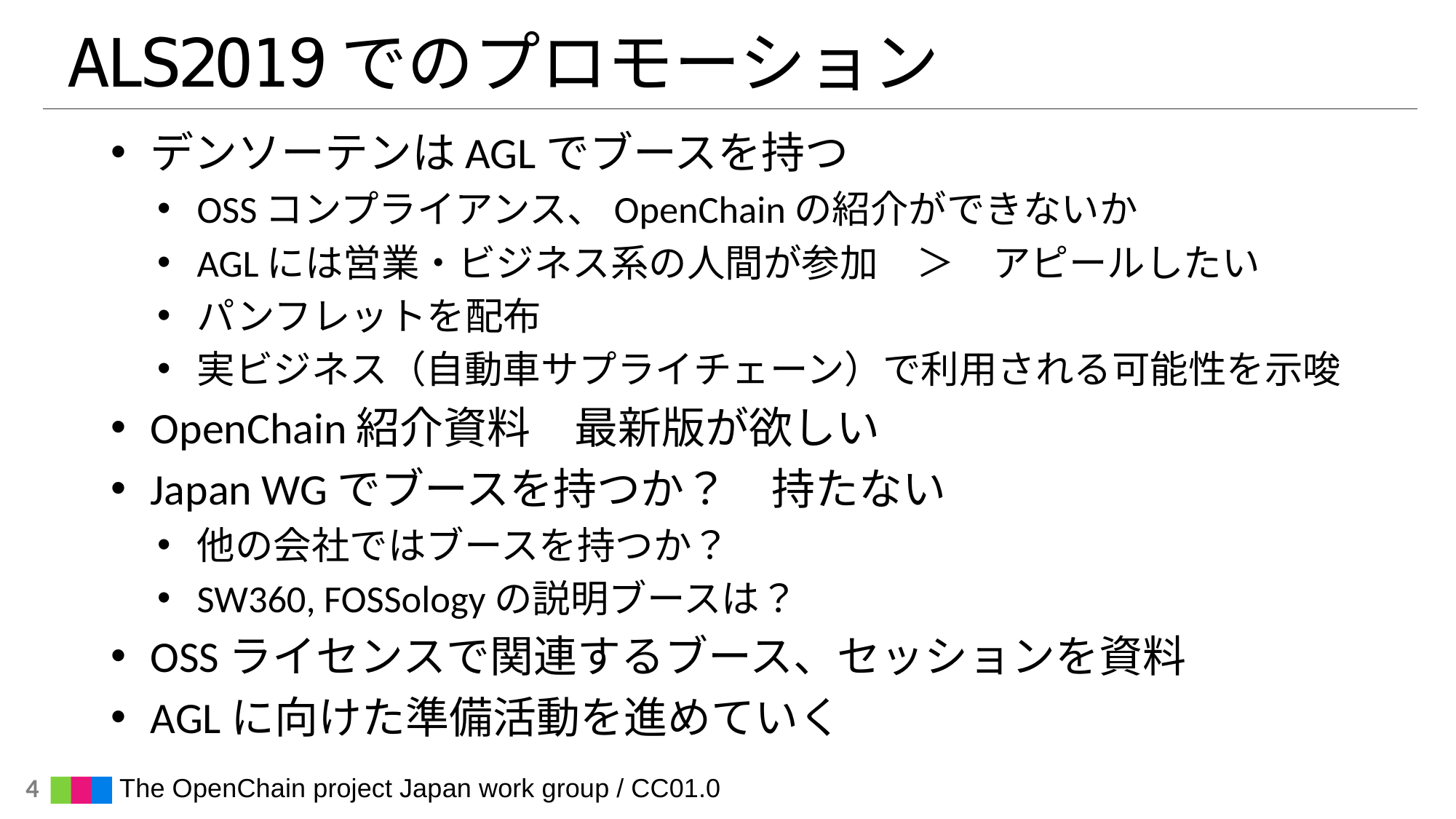

# ALS2019でのプロモーション
デンソーテンはAGLでブースを持つ
OSSコンプライアンス、OpenChainの紹介ができないか
AGLには営業・ビジネス系の人間が参加　＞　アピールしたい
パンフレットを配布
実ビジネス（自動車サプライチェーン）で利用される可能性を示唆
OpenChain紹介資料　最新版が欲しい
Japan WGでブースを持つか？　持たない
他の会社ではブースを持つか？
SW360, FOSSologyの説明ブースは？
OSSライセンスで関連するブース、セッションを資料
AGLに向けた準備活動を進めていく